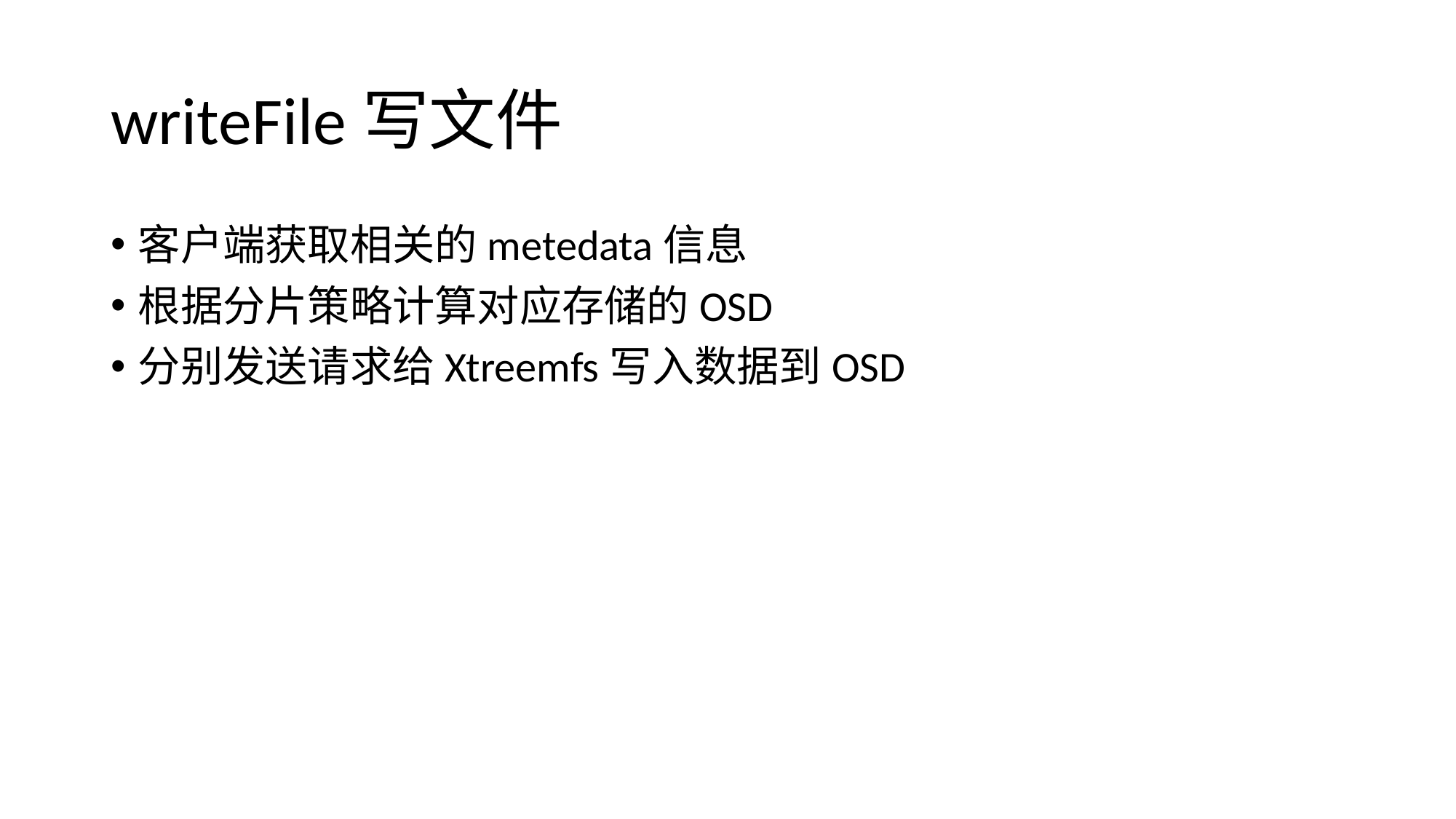

# writeFile写文件
客户端获取相关的metedata信息
根据分片策略计算对应存储的OSD
分别发送请求给Xtreemfs写入数据到OSD